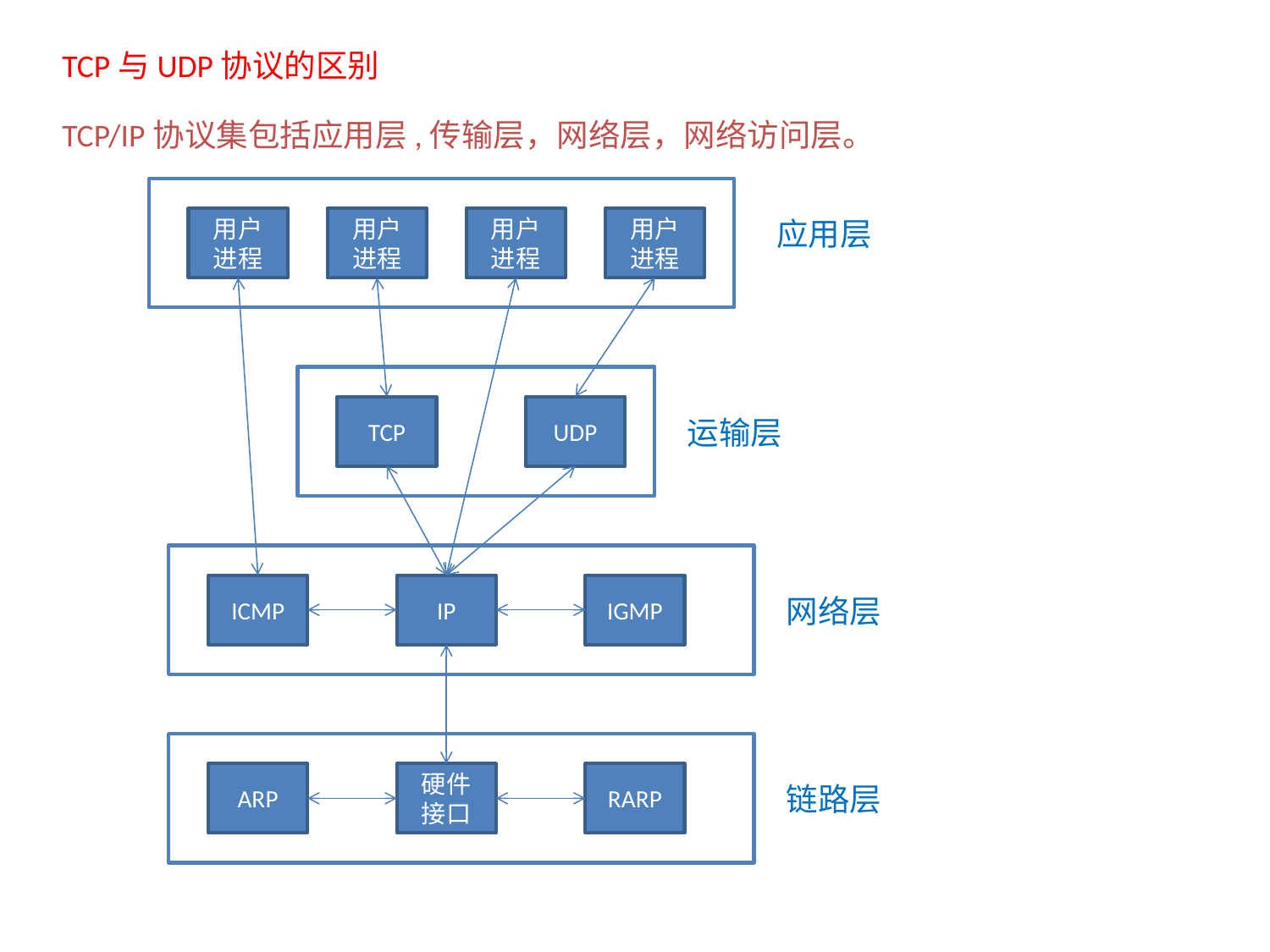

TCP与UDP协议的区别
TCP/IP协议集包括应用层,传输层，网络层，网络访问层。

用户进程
用户进程
用户进程
用户进程
应用层

TCP
UDP
运输层

ICMP
IP
IGMP
网络层

ARP
硬件接口
RARP
链路层